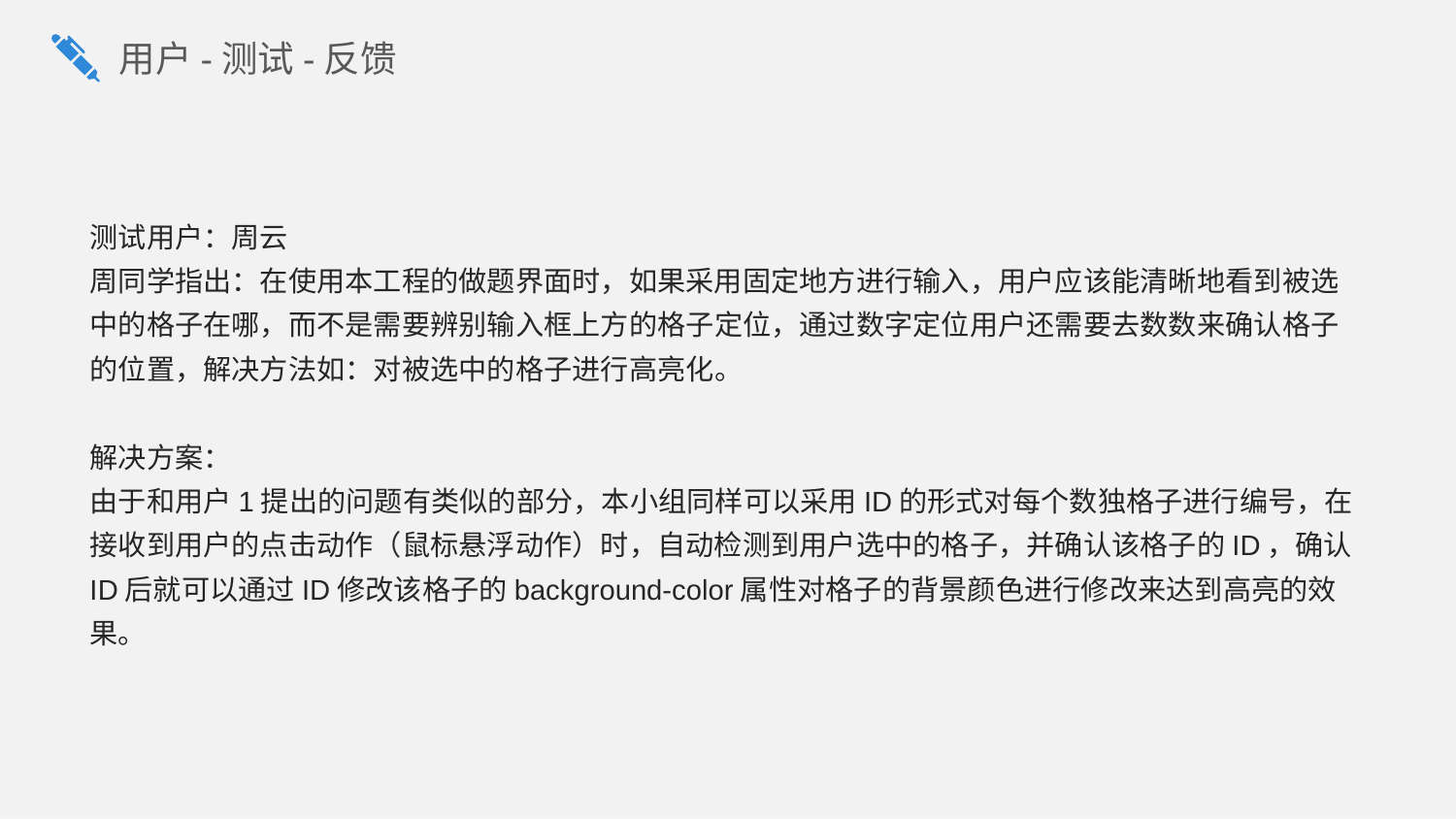

用户-测试-反馈
测试用户：周云
周同学指出：在使用本工程的做题界面时，如果采用固定地方进行输入，用户应该能清晰地看到被选中的格子在哪，而不是需要辨别输入框上方的格子定位，通过数字定位用户还需要去数数来确认格子的位置，解决方法如：对被选中的格子进行高亮化。

解决方案：
由于和用户1提出的问题有类似的部分，本小组同样可以采用ID的形式对每个数独格子进行编号，在接收到用户的点击动作（鼠标悬浮动作）时，自动检测到用户选中的格子，并确认该格子的ID，确认ID后就可以通过ID修改该格子的background-color属性对格子的背景颜色进行修改来达到高亮的效果。